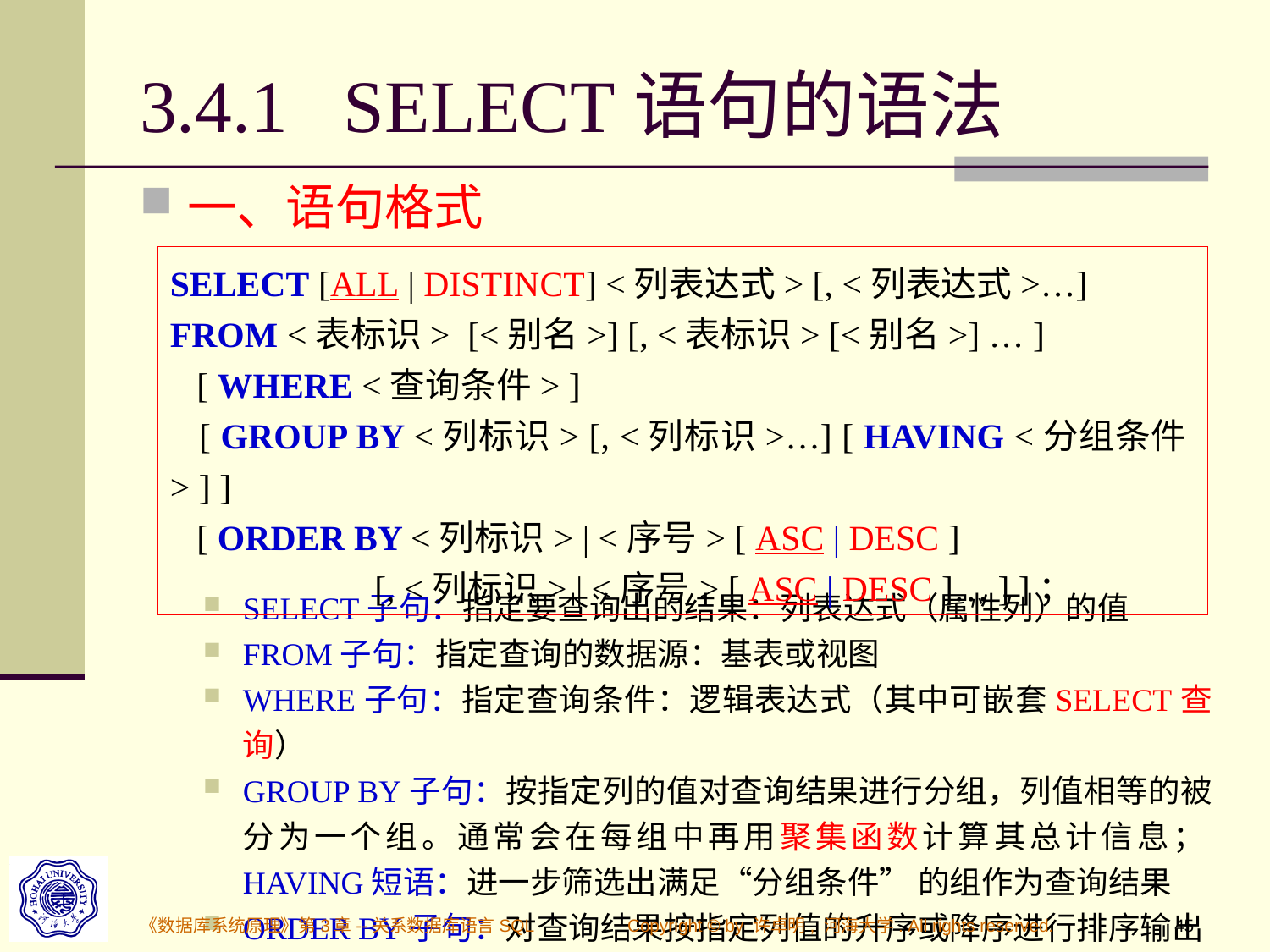

# 3.4.1   SELECT语句的语法
一、语句格式

SELECT子句：指定要查询出的结果：列表达式（属性列）的值
FROM子句：指定查询的数据源：基表或视图
WHERE子句：指定查询条件：逻辑表达式（其中可嵌套SELECT查询）
GROUP BY子句：按指定列的值对查询结果进行分组，列值相等的被分为一个组。通常会在每组中再用聚集函数计算其总计信息；HAVING短语：进一步筛选出满足“分组条件” 的组作为查询结果
ORDER BY子句：对查询结果按指定列值的升序或降序进行排序输出
SELECT [ALL | DISTINCT] <列表达式> [, <列表达式>…]
FROM <表标识>  [<别名>] [, <表标识> [<别名>] … ]
   [ WHERE <查询条件> ]
   [ GROUP BY <列标识> [, <列标识>…] [ HAVING <分组条件> ] ]
   [ ORDER BY <列标识> | <序号> [ ASC | DESC ]
                       [, <列标识> | <序号> [ ASC | DESC ]… ] ]；
《数据库系统原理》第3章--关系数据库语言SQL
Copyright © by 许卓明, 河海大学. All rights reserved.
45